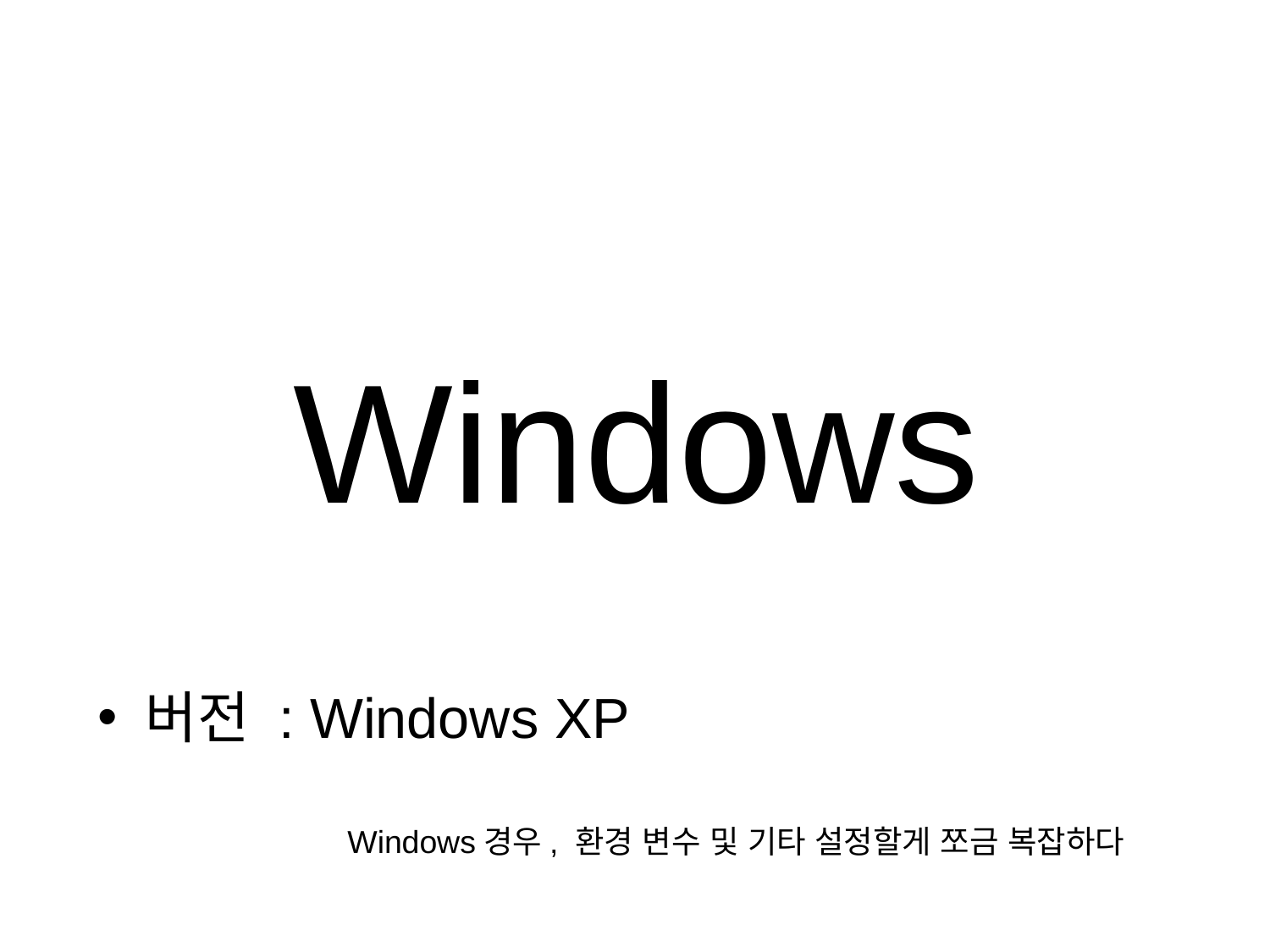

# Windows
버전 : Windows XP
Windows경우, 환경 변수 및 기타 설정할게 쪼금 복잡하다